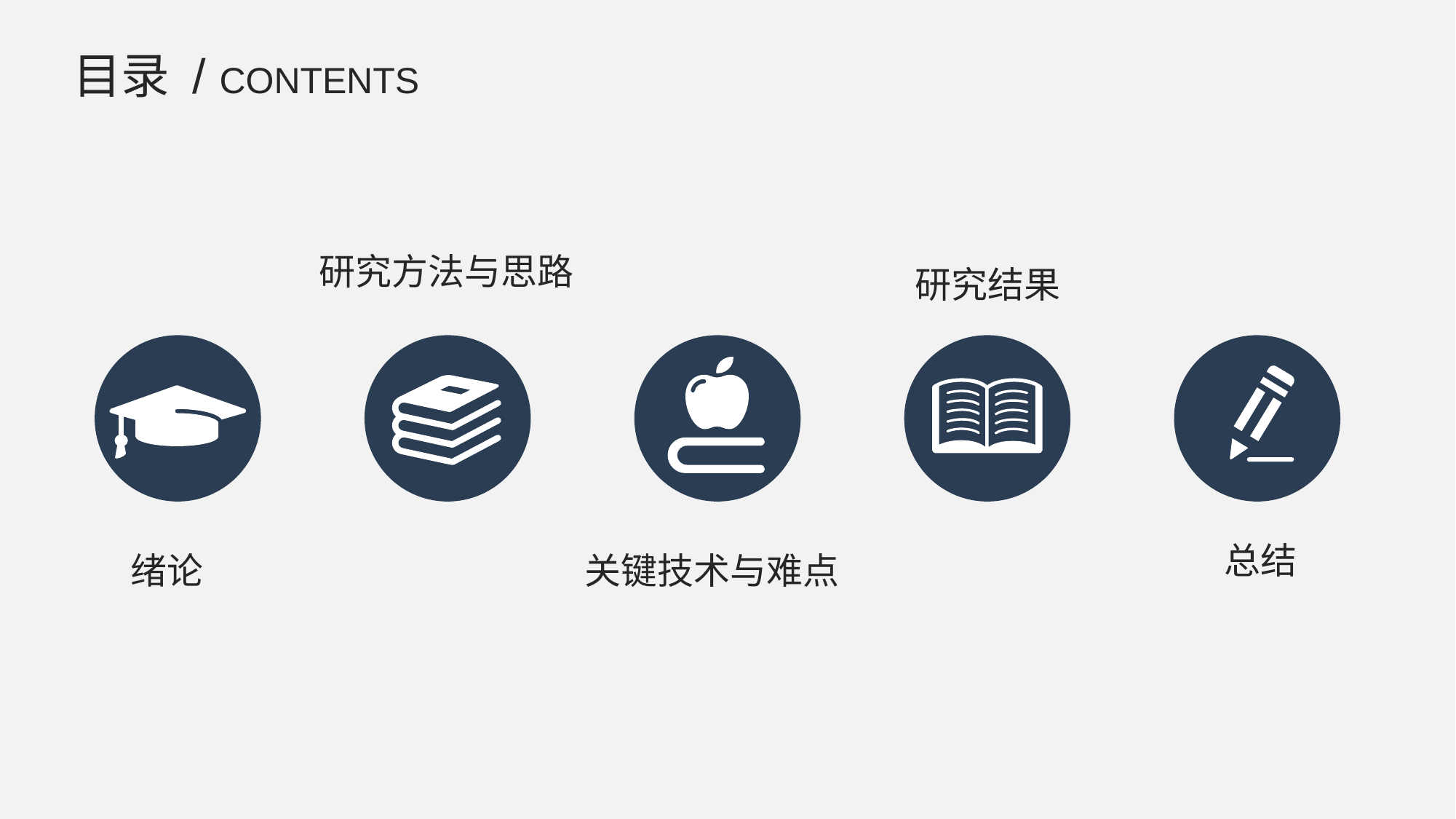

目录 / CONTENTS
研究方法与思路
研究结果

总结
绪论
关键技术与难点